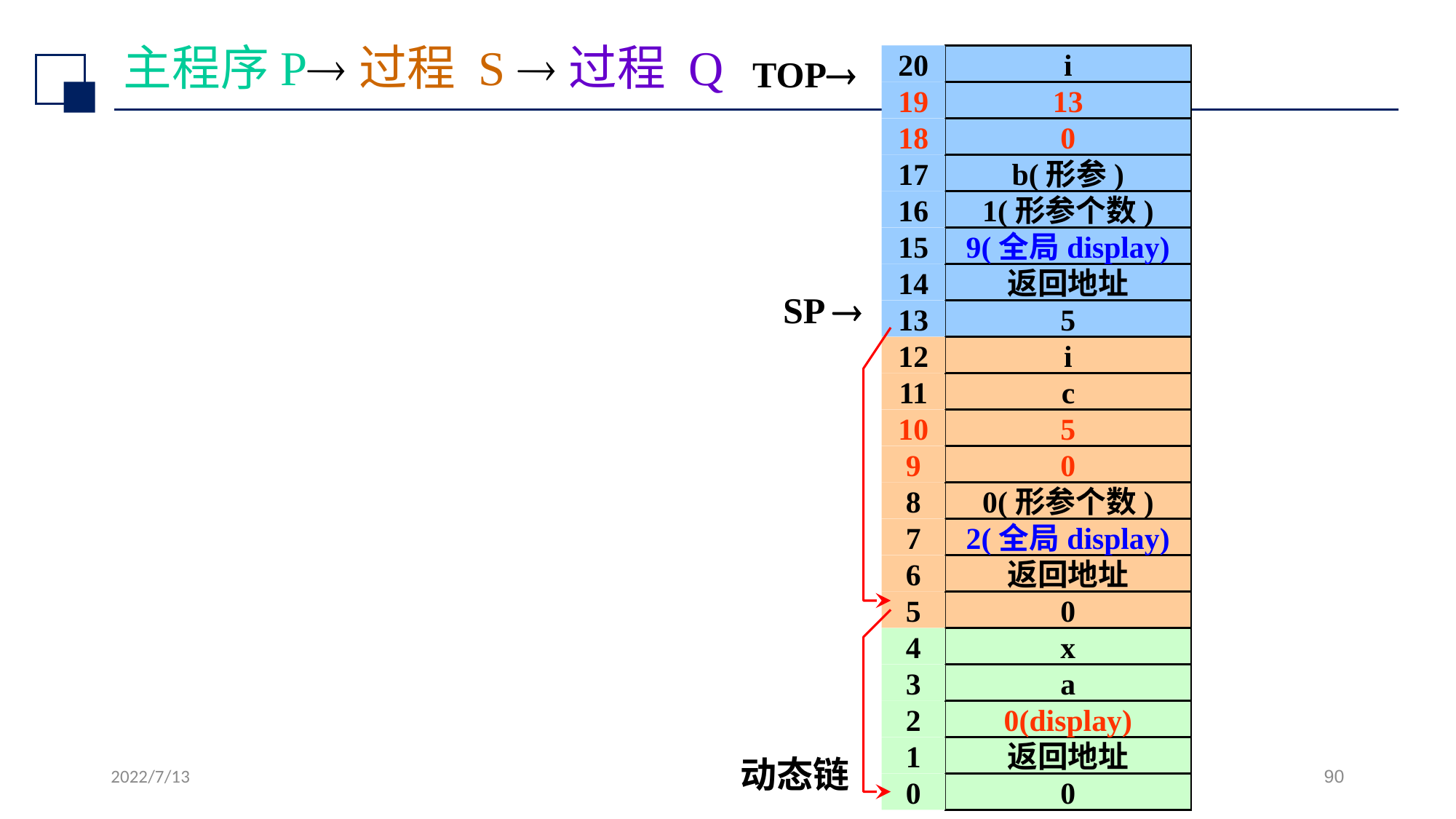

# 主程序P→过程 S →过程 Q
20
i
TOP→
19
13
18
0
17
b(形参)

16
1(形参个数)
15
9(全局display)
14
返回地址
SP →
13
5

12
i
11
c
10
5
9
0
8
0(形参个数)
7
2(全局display)
6
返回地址
5
0

4
x
3
a
2
0(display)
1
返回地址
动态链
2022/7/13
90
0
0